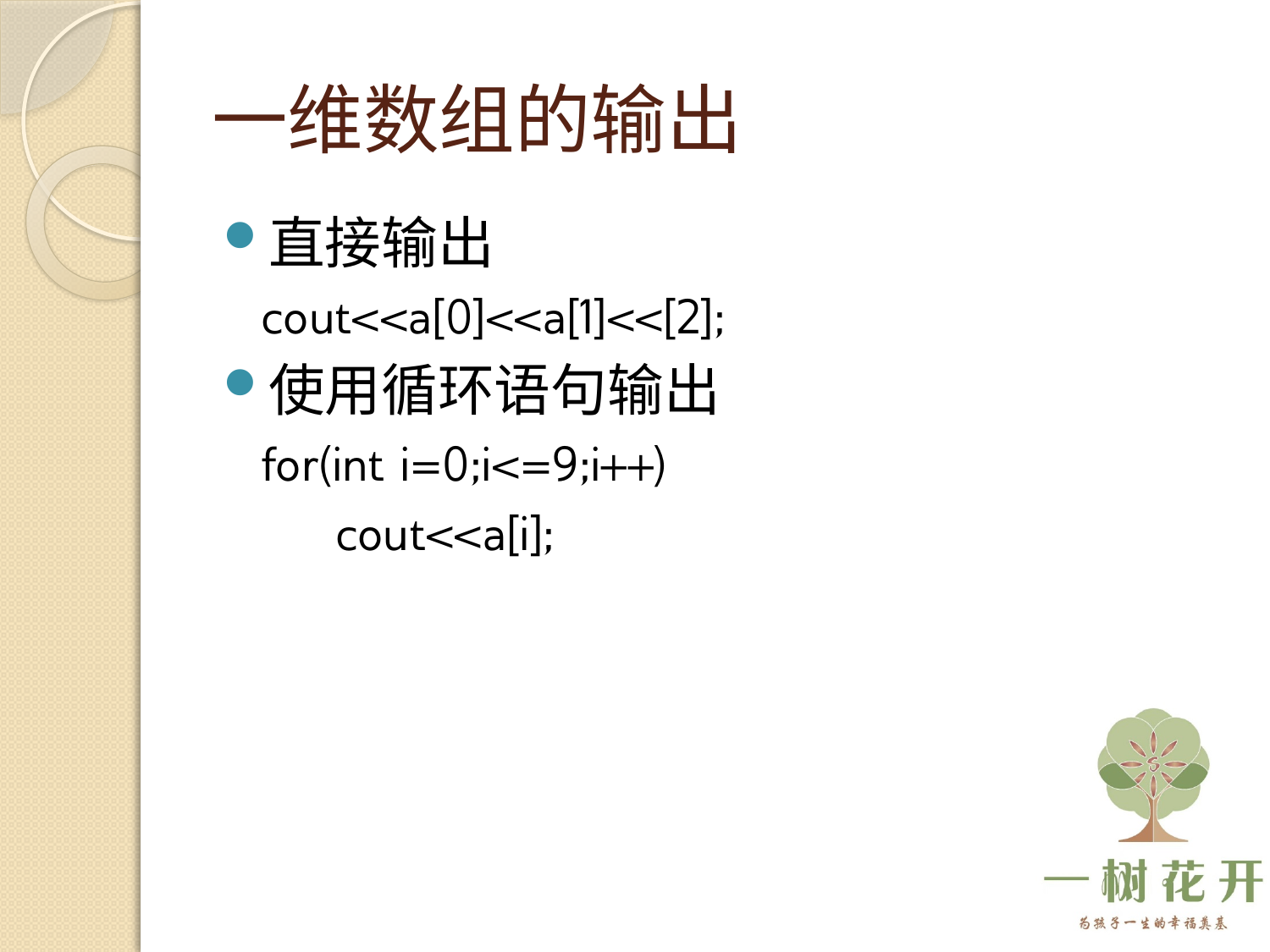

# 一维数组的输出
直接输出
cout<<a[0]<<a[1]<<[2];
使用循环语句输出
for(int i=0;i<=9;i++)
     cout<<a[i];